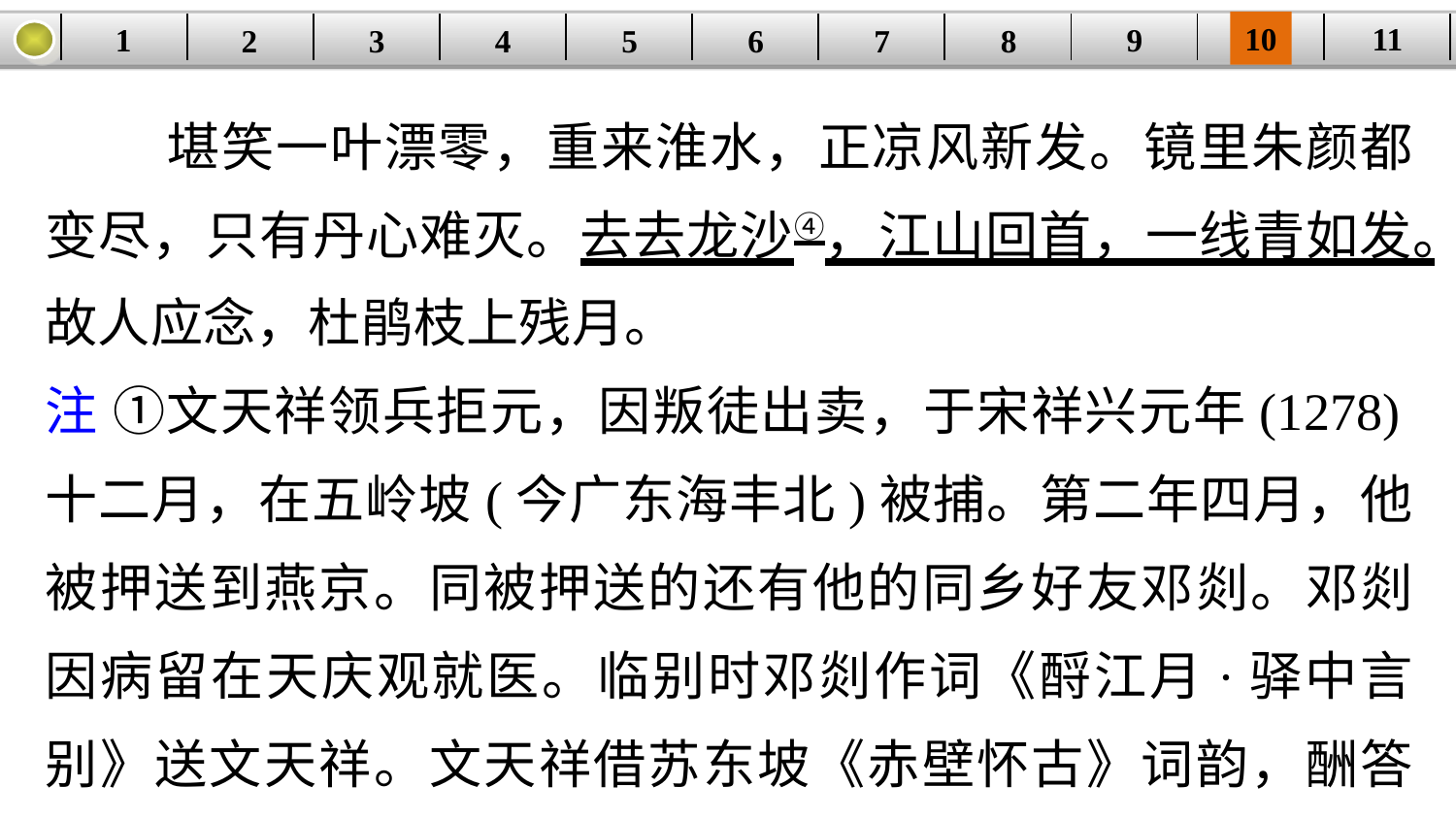

10

11
9
1
3
4
5
6
8
2
|  |  |  |  |  |  |  |  |  |  |  |
| --- | --- | --- | --- | --- | --- | --- | --- | --- | --- | --- |
7

        堪笑一叶漂零，重来淮水，正凉风新发。镜里朱颜都变尽，只有丹心难灭。去去龙沙④，江山回首，一线青如发。故人应念，杜鹃枝上残月。
注 ①文天祥领兵拒元，因叛徒出卖，于宋祥兴元年(1278)十二月，在五岭坡(今广东海丰北)被捕。第二年四月，他被押送到燕京。同被押送的还有他的同乡好友邓剡。邓剡因病留在天庆观就医。临别时邓剡作词《酹江月·驿中言别》送文天祥。文天祥借苏东坡《赤壁怀古》词韵，酬答邓剡。